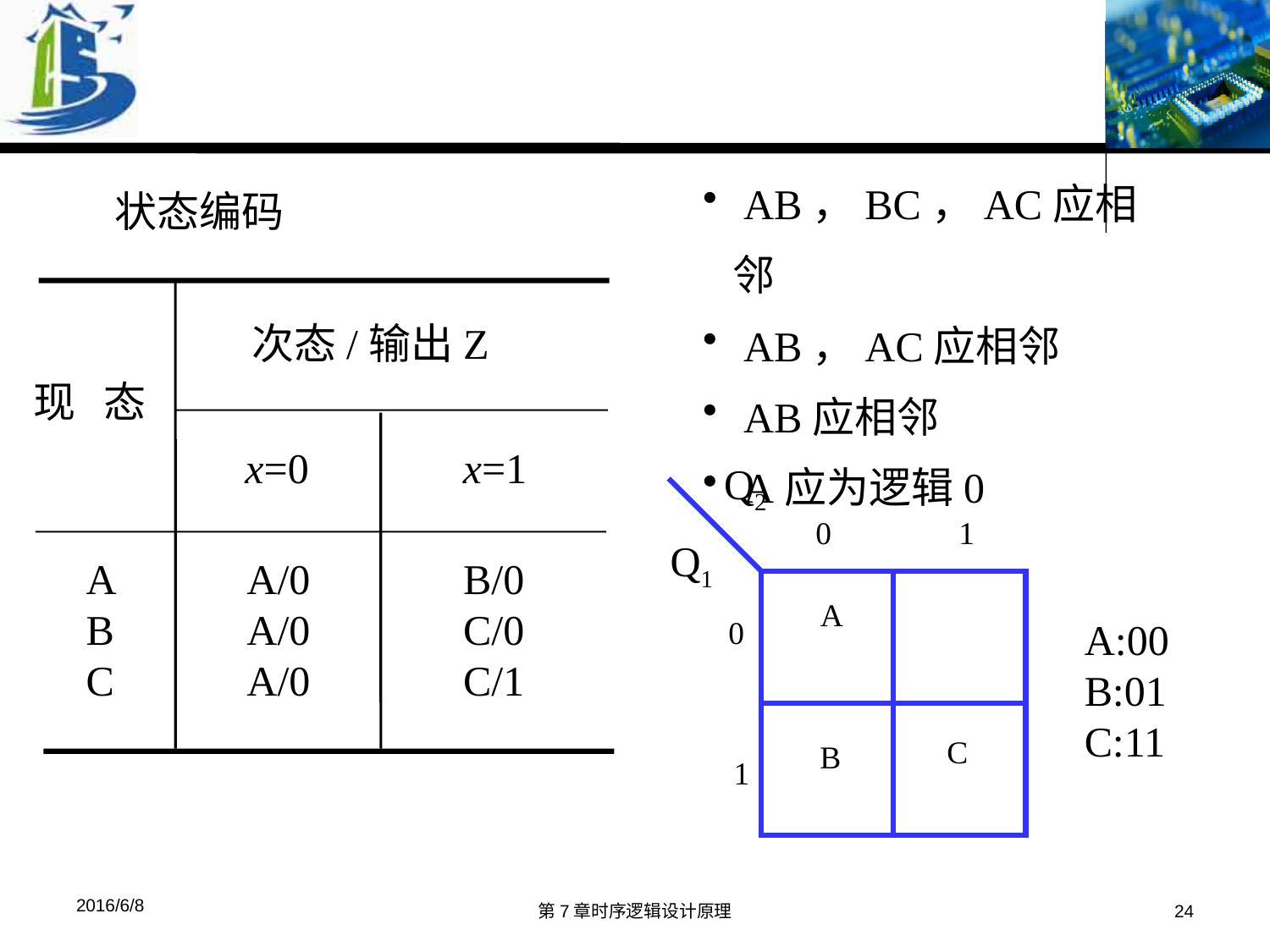

AB，BC，AC应相邻
 AB，AC应相邻
 AB应相邻
 A应为逻辑0
状态编码

次态/输出Z
现   态

x=0
x=1

A
B
C
A/0
A/0
A/0
B/0
C/0
C/1

Q2

0
1
Q1
A
0
C
B
1
A:00
B:01
C:11
2016/6/8
第7章时序逻辑设计原理
24